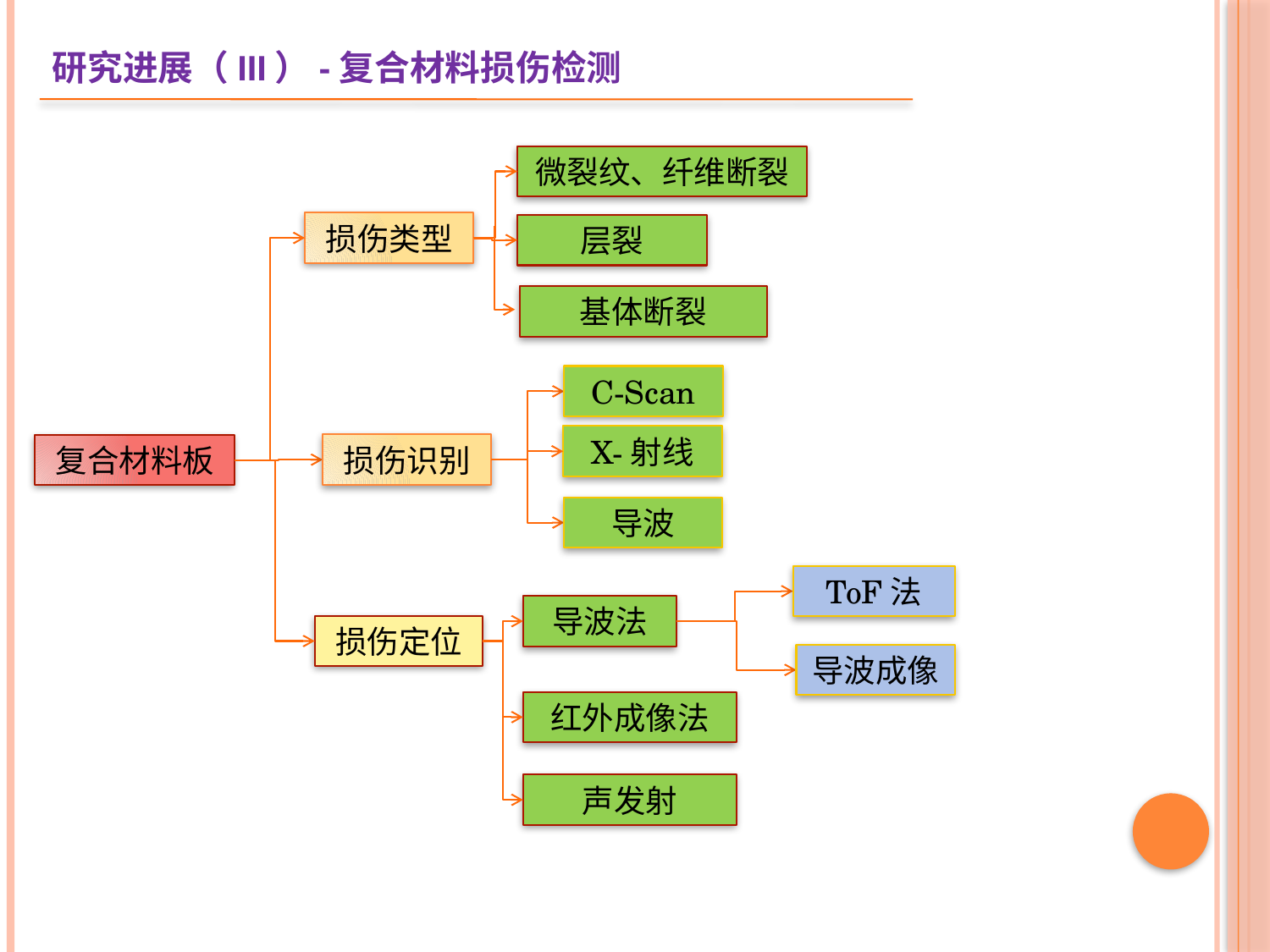

研究进展（III）-复合材料损伤检测
微裂纹、纤维断裂
损伤类型
层裂
基体断裂
C-Scan
X-射线
损伤识别
复合材料板
导波
ToF法
导波法
损伤定位
导波成像
红外成像法
声发射